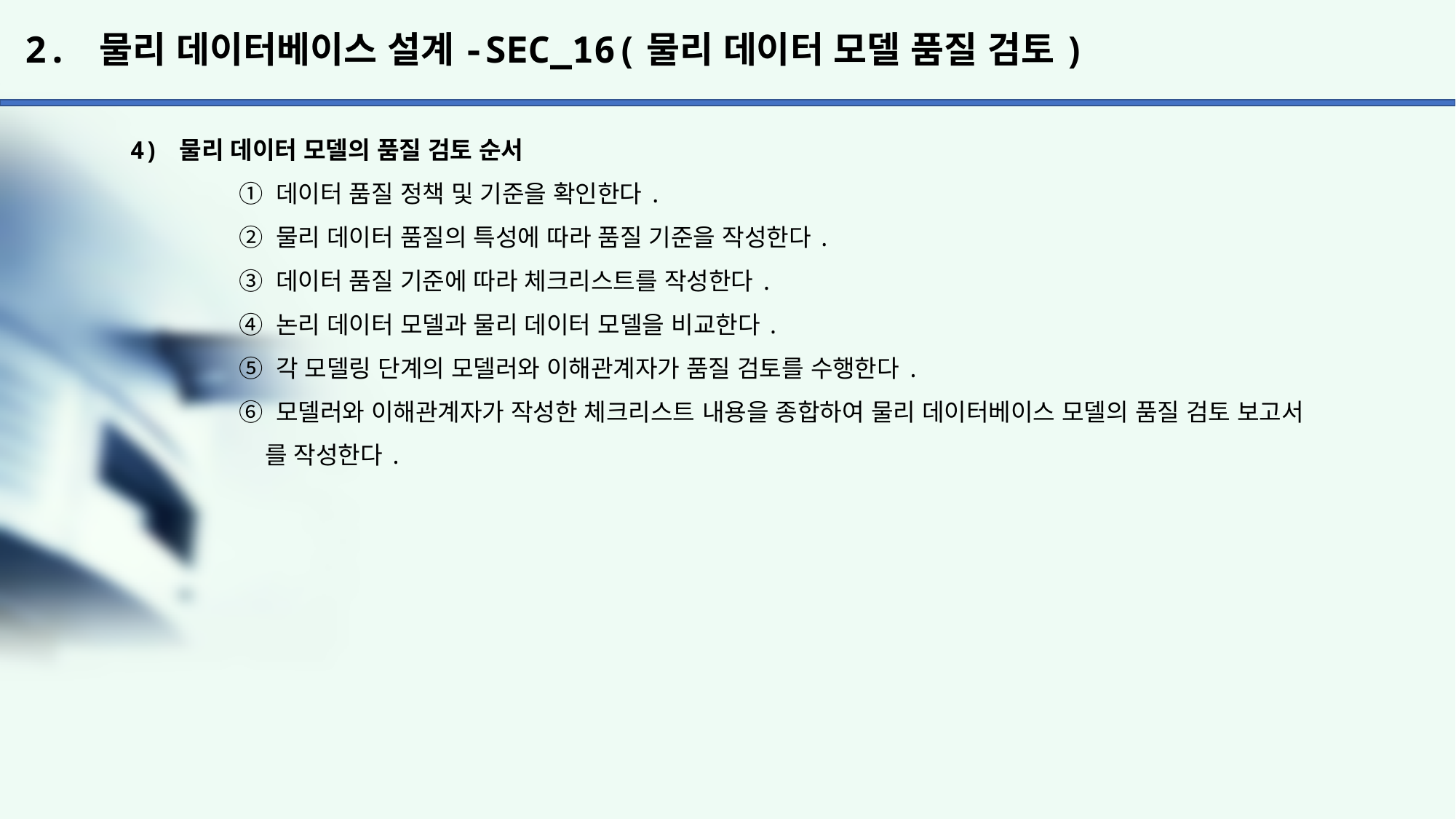

# 2. 물리 데이터베이스 설계-SEC_16(물리 데이터 모델 품질 검토)
4) 물리 데이터 모델의 품질 검토 순서
	① 데이터 품질 정책 및 기준을 확인한다.
	② 물리 데이터 품질의 특성에 따라 품질 기준을 작성한다.
	③ 데이터 품질 기준에 따라 체크리스트를 작성한다.
	④ 논리 데이터 모델과 물리 데이터 모델을 비교한다.
	⑤ 각 모델링 단계의 모델러와 이해관계자가 품질 검토를 수행한다.
	⑥ 모델러와 이해관계자가 작성한 체크리스트 내용을 종합하여 물리 데이터베이스 모델의 품질 검토 보고서
	   를 작성한다.